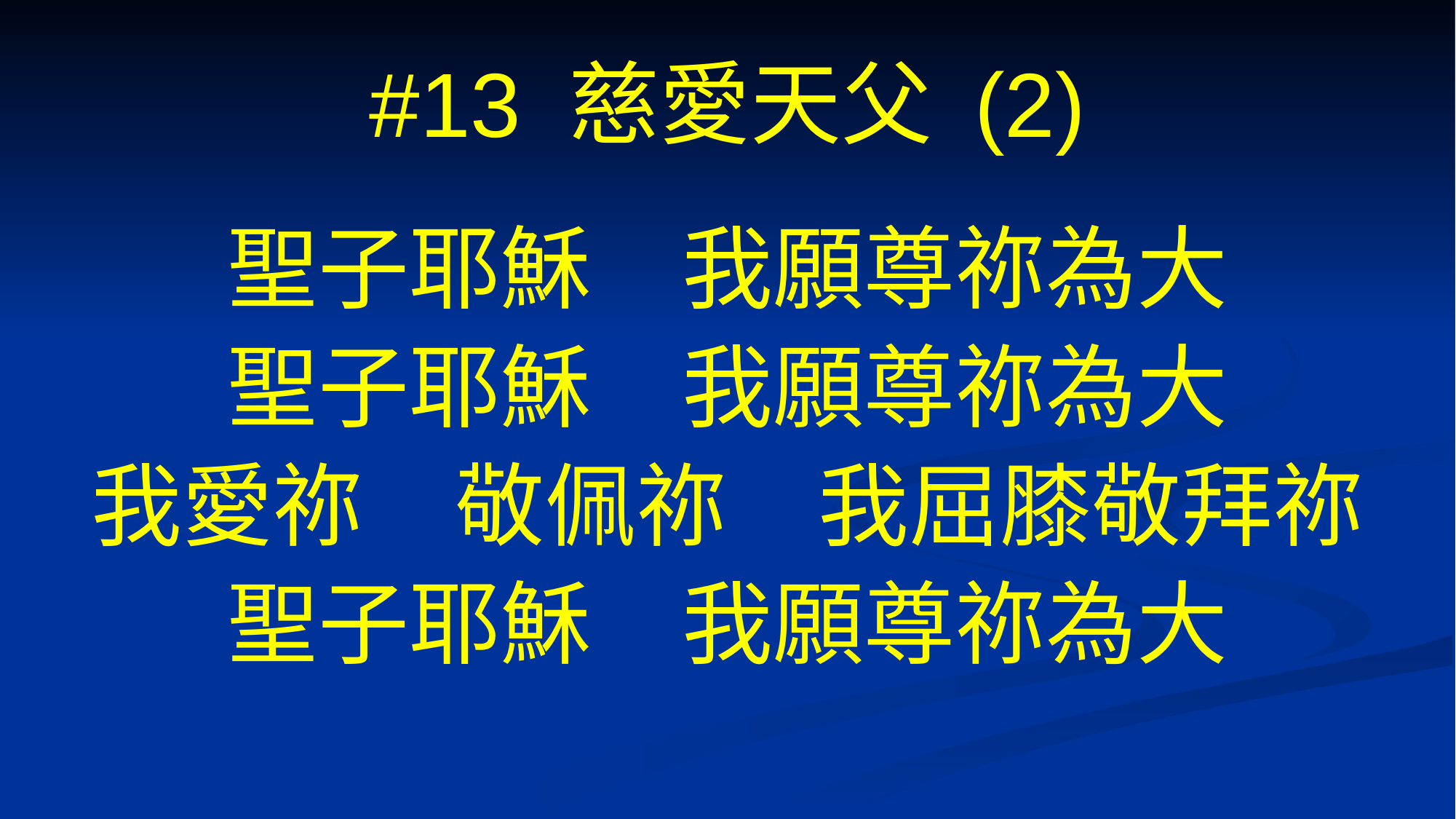

# #13 慈愛天父 (2)
聖子耶穌　我願尊祢為大
聖子耶穌　我願尊祢為大
我愛祢　敬佩祢　我屈膝敬拜祢
聖子耶穌　我願尊祢為大